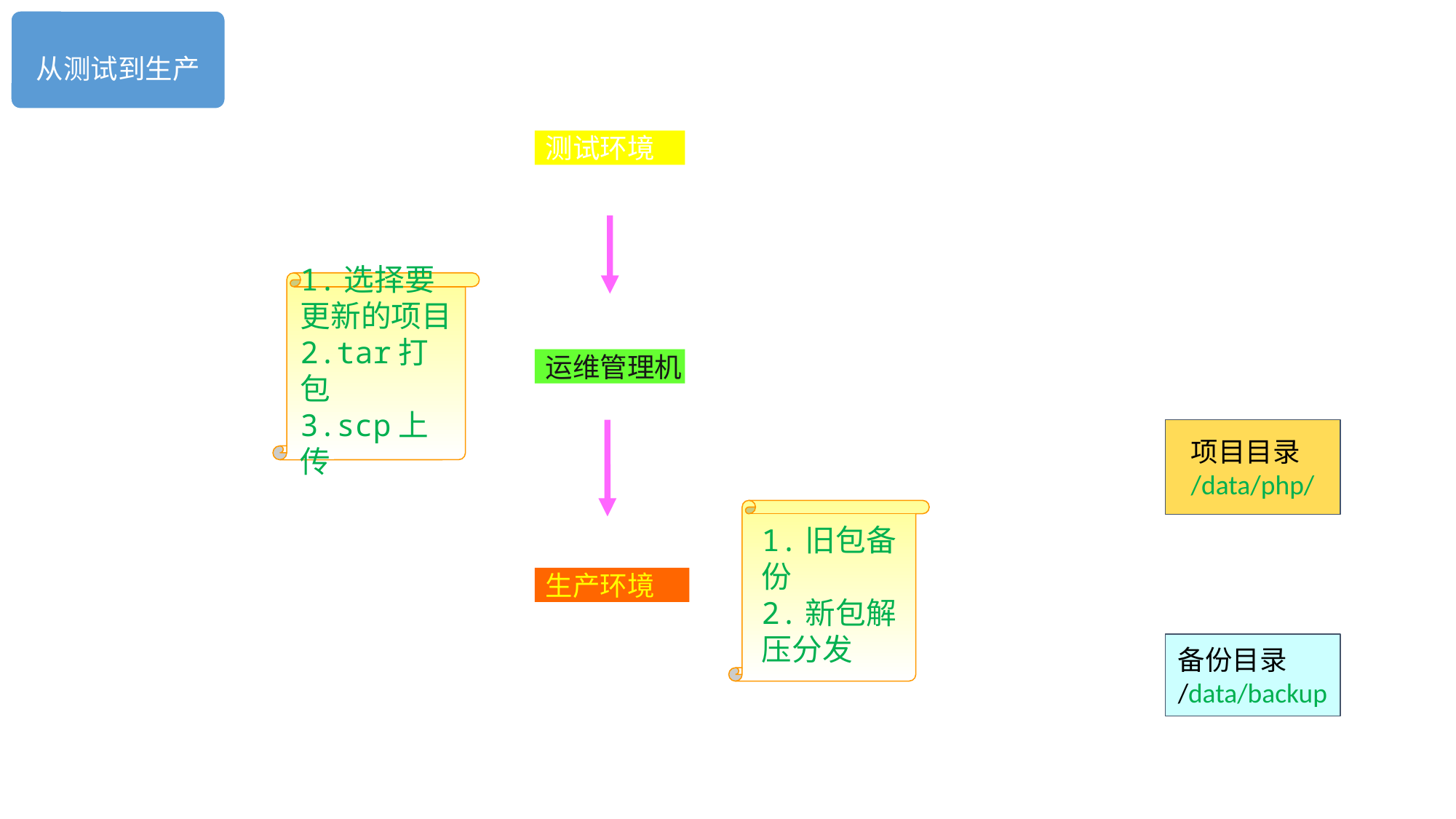

从测试到生产
测试环境

1.选择要更新的项目
2.tar打包
3.scp上传
运维管理机

项目目录
/data/php/
1.旧包备份
2.新包解压分发
生产环境
备份目录
/data/backup